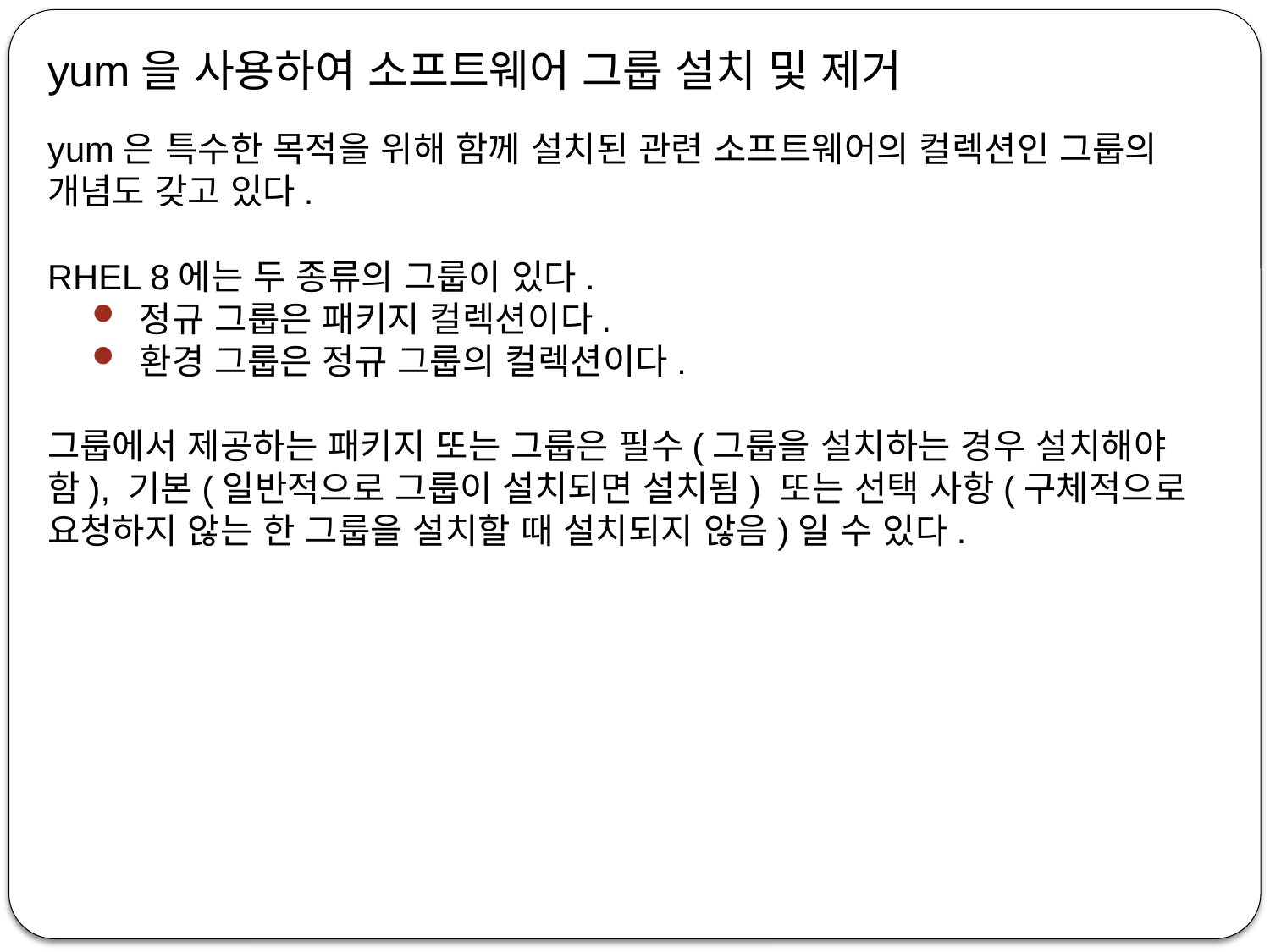

yum을 사용하여 소프트웨어 그룹 설치 및 제거

yum은 특수한 목적을 위해 함께 설치된 관련 소프트웨어의 컬렉션인 그룹의 개념도 갖고 있다.

RHEL 8에는 두 종류의 그룹이 있다.
정규 그룹은 패키지 컬렉션이다.
환경 그룹은 정규 그룹의 컬렉션이다.

그룹에서 제공하는 패키지 또는 그룹은 필수(그룹을 설치하는 경우 설치해야 함), 기본(일반적으로 그룹이 설치되면 설치됨) 또는 선택 사항(구체적으로 요청하지 않는 한 그룹을 설치할 때 설치되지 않음)일 수 있다.